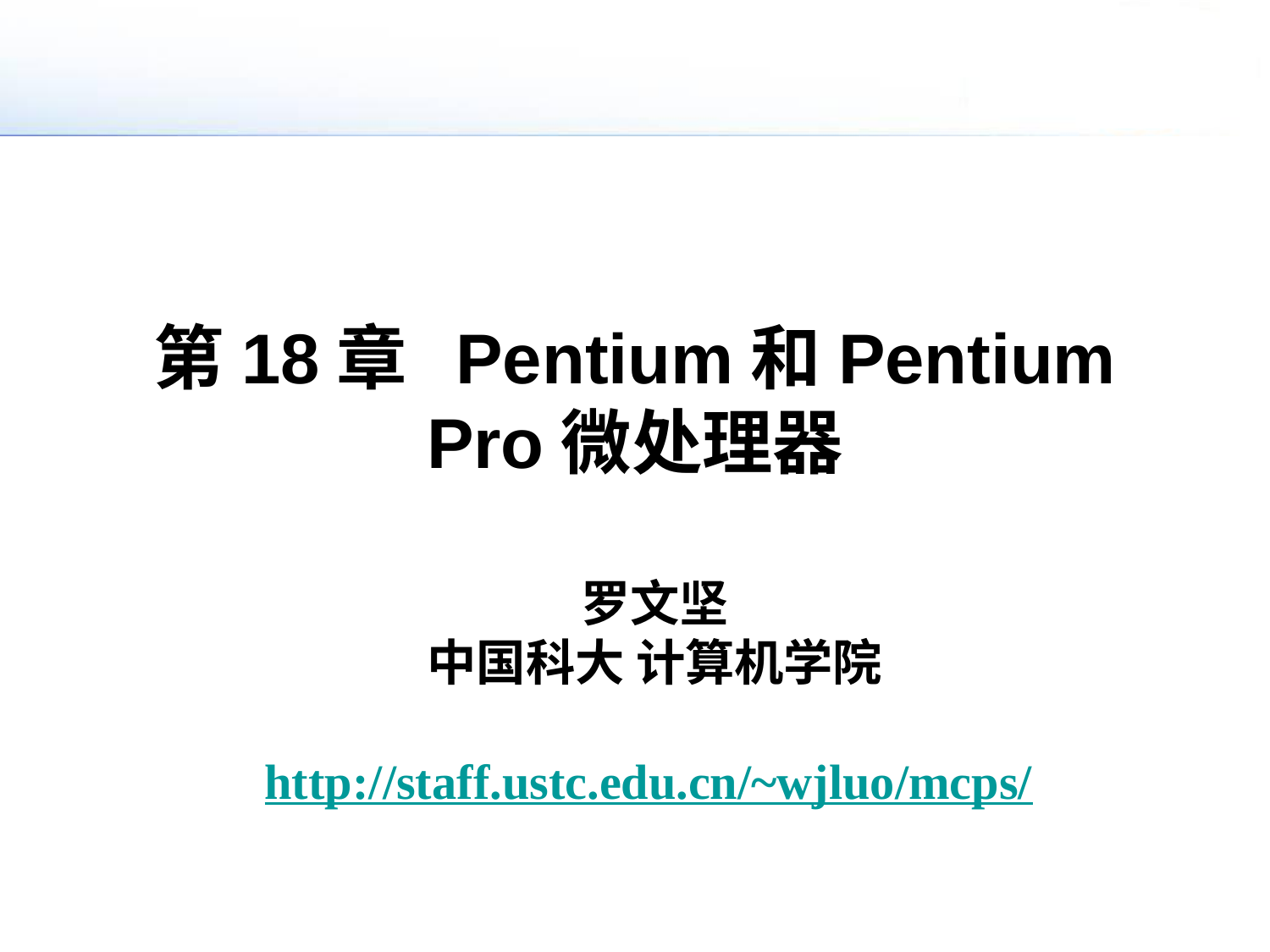

# 第18章  Pentium和Pentium Pro微处理器

罗文坚
中国科大 计算机学院

http://staff.ustc.edu.cn/~wjluo/mcps/